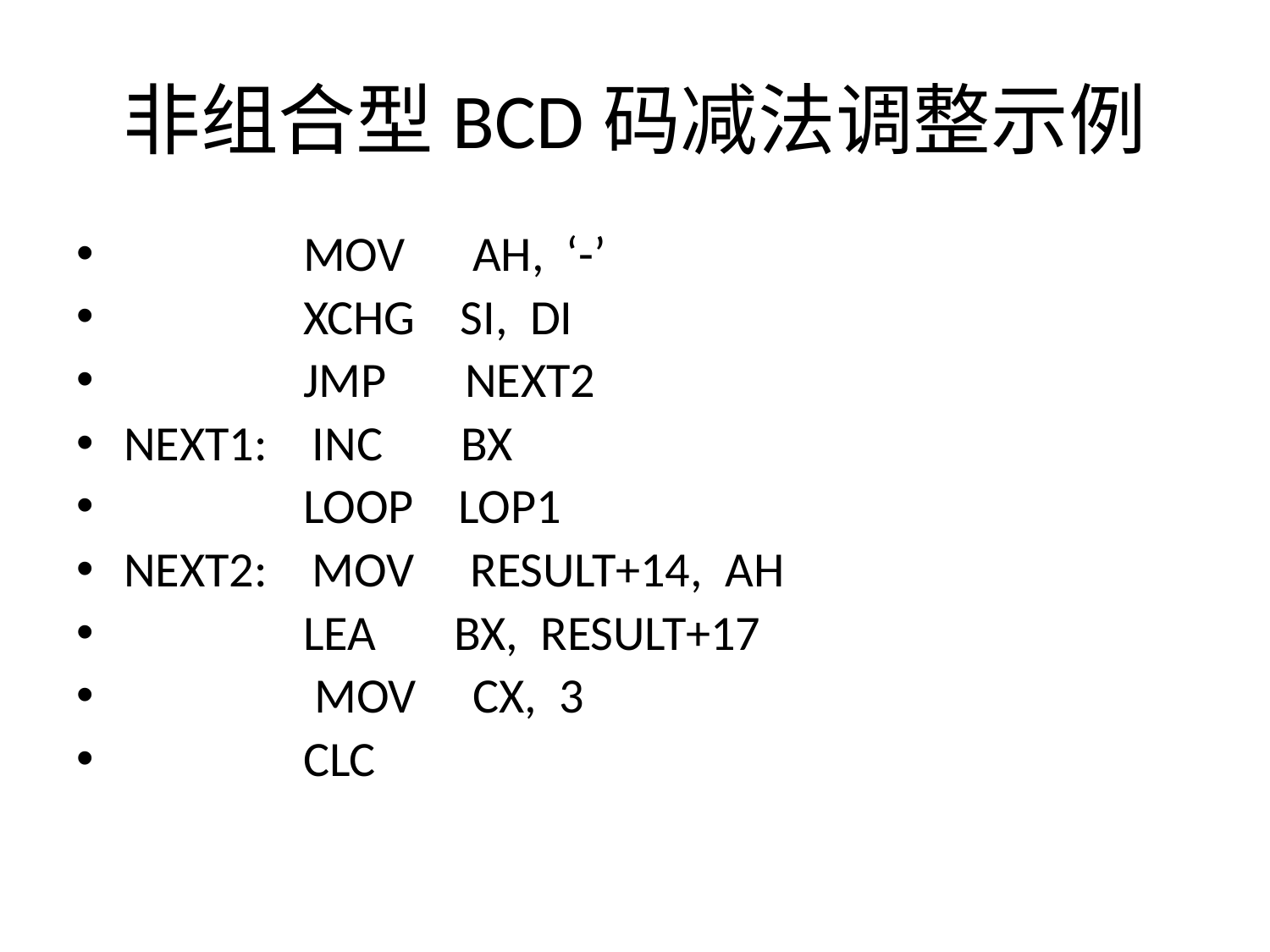

# 非组合型BCD码减法调整示例
                MOV      AH,  ‘-’
                XCHG    SI,  DI
                JMP       NEXT2
NEXT1:    INC       BX
                LOOP    LOP1
NEXT2:    MOV     RESULT+14,  AH
                LEA       BX,  RESULT+17
                 MOV     CX,  3
                CLC